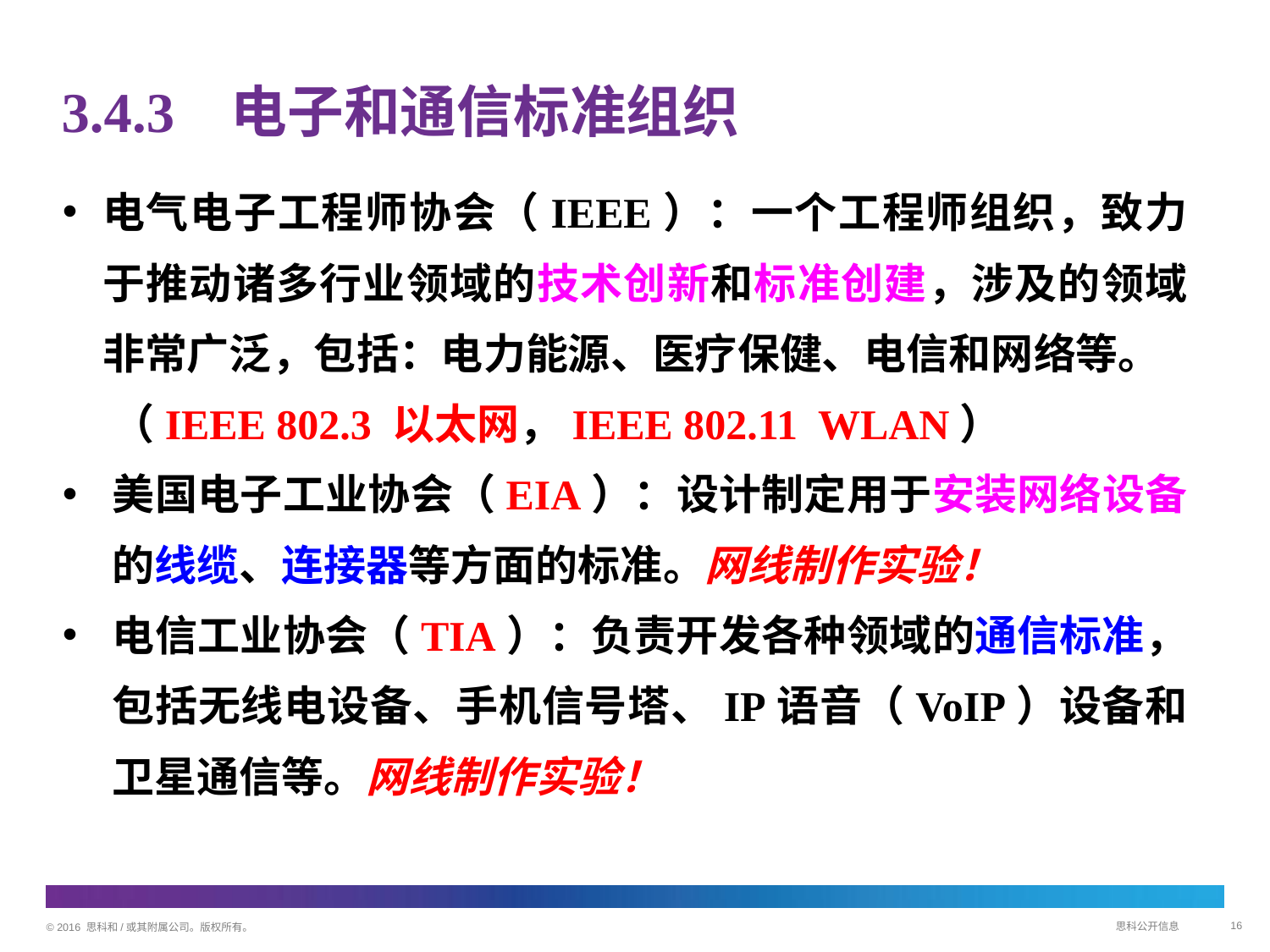

3.4.3   电子和通信标准组织
电气电子工程师协会（IEEE）：一个工程师组织，致力于推动诸多行业领域的技术创新和标准创建，涉及的领域非常广泛，包括：电力能源、医疗保健、电信和网络等。
（IEEE 802.3 以太网，IEEE 802.11  WLAN）
美国电子工业协会（EIA）：设计制定用于安装网络设备的线缆、连接器等方面的标准。网线制作实验！
电信工业协会（TIA）：负责开发各种领域的通信标准，包括无线电设备、手机信号塔、IP语音（VoIP）设备和卫星通信等。网线制作实验！